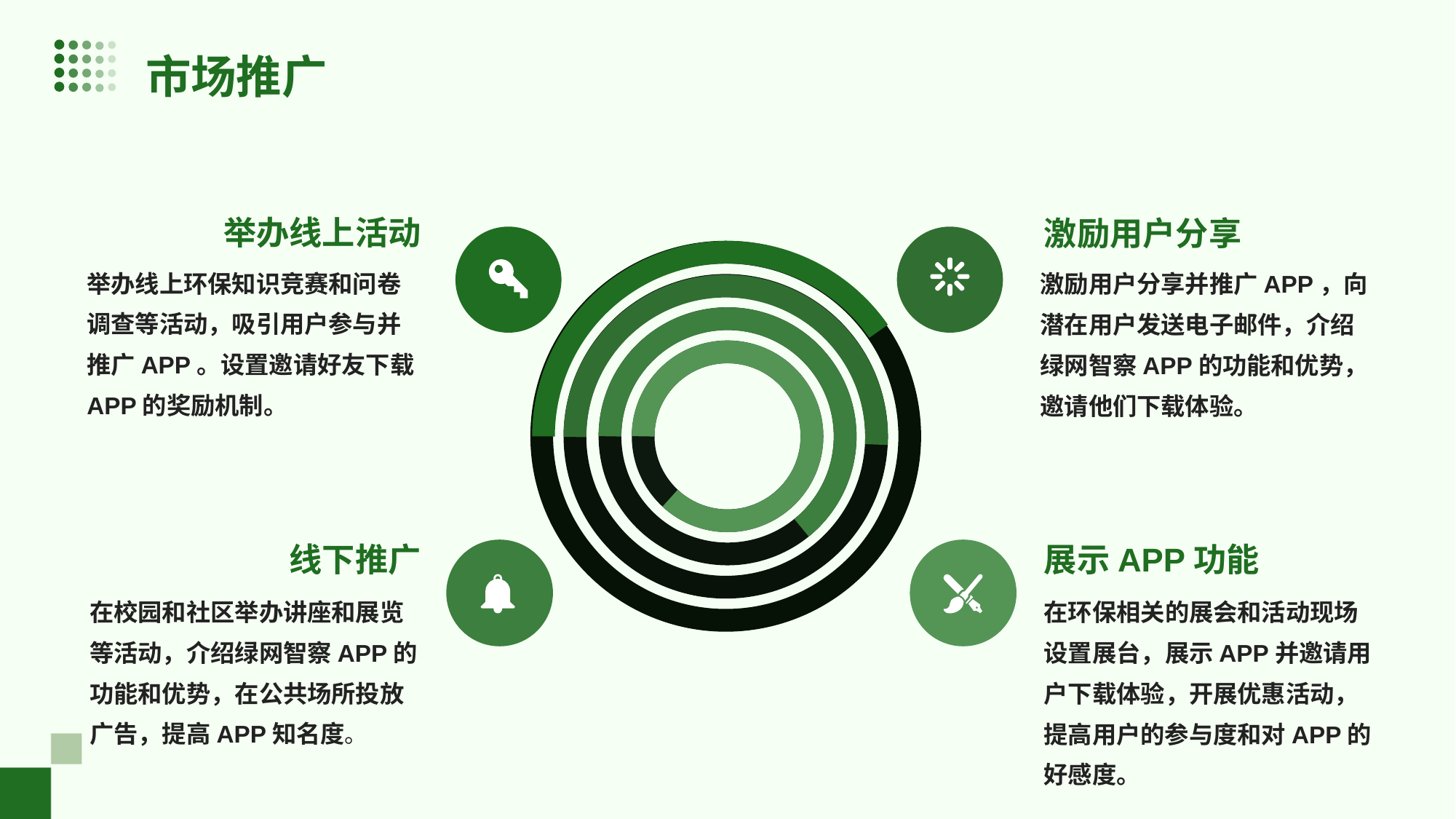

市场推广

举办线上活动
激励用户分享

举办线上环保知识竞赛和问卷调查等活动，吸引用户参与并推广APP。设置邀请好友下载APP的奖励机制。
激励用户分享并推广APP，向潜在用户发送电子邮件，介绍绿网智察APP的功能和优势，邀请他们下载体验。

感谢您下载包图网平台上提供的PPT作品，为了您和包图网以及原创作者的利益，请勿复制、传播、销售，否则将承担法律责任！包图网将对作品进行维权，按照传播下载次数进行十倍的索取赔偿！
ibaotu.com

线下推广
展示APP功能

在校园和社区举办讲座和展览等活动，介绍绿网智察APP的功能和优势，在公共场所投放广告，提高APP知名度。
在环保相关的展会和活动现场设置展台，展示APP并邀请用户下载体验，开展优惠活动，提高用户的参与度和对APP的好感度。